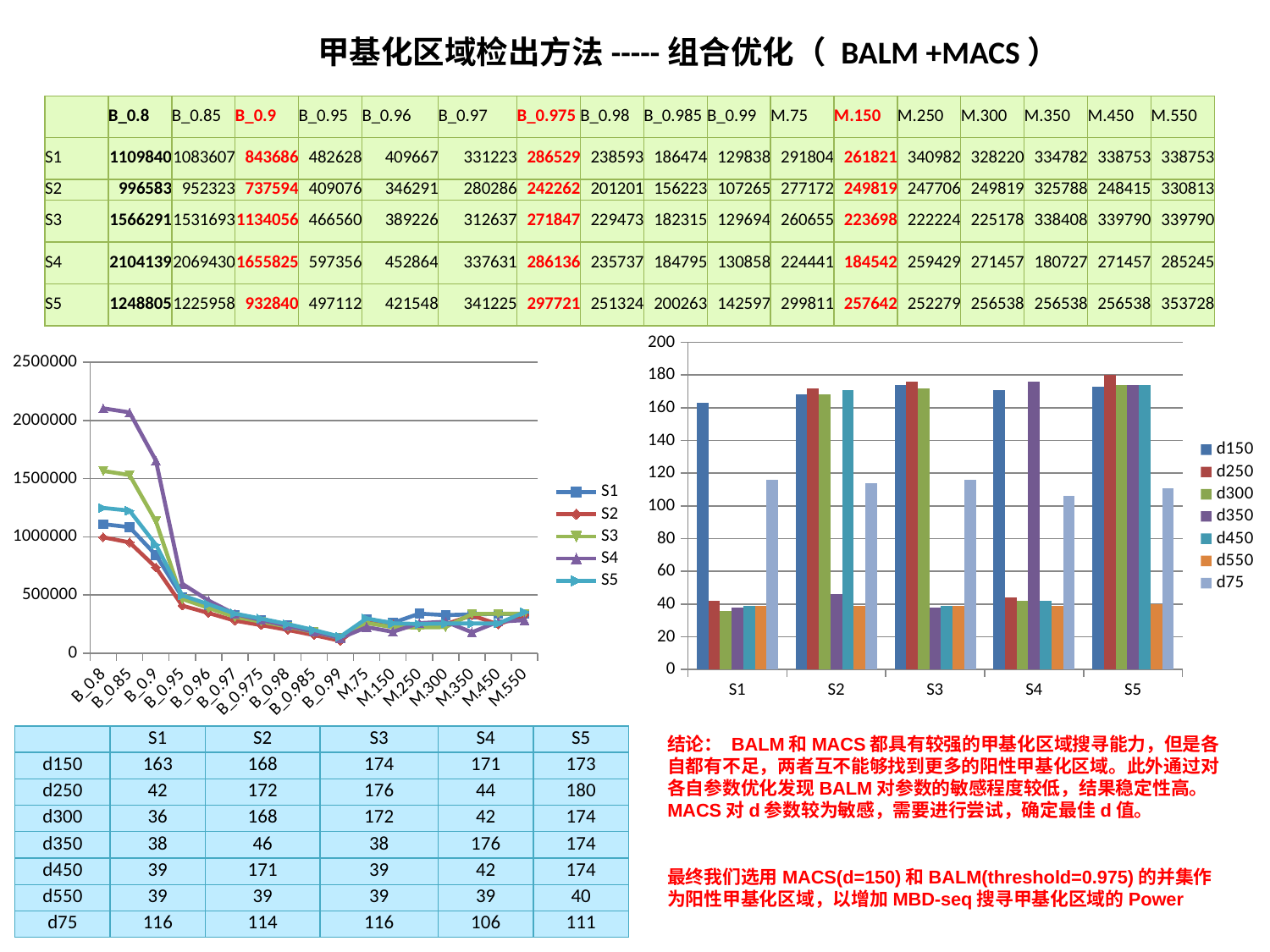

甲基化区域检出方法-----组合优化（ BALM +MACS）
|  | B\_0.8 | B\_0.85 | B\_0.9 | B\_0.95 | B\_0.96 | B\_0.97 | B\_0.975 | B\_0.98 | B\_0.985 | B\_0.99 | M.75 | M.150 | M.250 | M.300 | M.350 | M.450 | M.550 |
| --- | --- | --- | --- | --- | --- | --- | --- | --- | --- | --- | --- | --- | --- | --- | --- | --- | --- |
| S1 | 1109840 | 1083607 | 843686 | 482628 | 409667 | 331223 | 286529 | 238593 | 186474 | 129838 | 291804 | 261821 | 340982 | 328220 | 334782 | 338753 | 338753 |
| S2 | 996583 | 952323 | 737594 | 409076 | 346291 | 280286 | 242262 | 201201 | 156223 | 107265 | 277172 | 249819 | 247706 | 249819 | 325788 | 248415 | 330813 |
| S3 | 1566291 | 1531693 | 1134056 | 466560 | 389226 | 312637 | 271847 | 229473 | 182315 | 129694 | 260655 | 223698 | 222224 | 225178 | 338408 | 339790 | 339790 |
| S4 | 2104139 | 2069430 | 1655825 | 597356 | 452864 | 337631 | 286136 | 235737 | 184795 | 130858 | 224441 | 184542 | 259429 | 271457 | 180727 | 271457 | 285245 |
| S5 | 1248805 | 1225958 | 932840 | 497112 | 421548 | 341225 | 297721 | 251324 | 200263 | 142597 | 299811 | 257642 | 252279 | 256538 | 256538 | 256538 | 353728 |

### Chart

| Category | d150 | d250 | d300 | d350 | d450 | d550 | d75 |
|---|---|---|---|---|---|---|---|
| S1 | 163.0 | 42.0 | 36.0 | 38.0 | 39.0 | 39.0 | 116.0 |
| S2 | 168.0 | 172.0 | 168.0 | 46.0 | 171.0 | 39.0 | 114.0 |
| S3 | 174.0 | 176.0 | 172.0 | 38.0 | 39.0 | 39.0 | 116.0 |
| S4 | 171.0 | 44.0 | 42.0 | 176.0 | 42.0 | 39.0 | 106.0 |
| S5 | 173.0 | 180.0 | 174.0 | 174.0 | 174.0 | 40.0 | 111.0 |

### Chart

| Category | S1 | S2 | S3 | S4 | S5 |
|---|---|---|---|---|---|
| B_0.8 | 1109840.0 | 996583.0 | 1566291.0 | 2104139.0 | 1248805.0 |
| B_0.85 | 1083607.0 | 952323.0 | 1531693.0 | 2069430.0 | 1225958.0 |
| B_0.9 | 843686.0 | 737594.0 | 1134056.0 | 1655825.0 | 932840.0 |
| B_0.95 | 482628.0 | 409076.0 | 466560.0 | 597356.0 | 497112.0 |
| B_0.96 | 409667.0 | 346291.0 | 389226.0 | 452864.0 | 421548.0 |
| B_0.97 | 331223.0 | 280286.0 | 312637.0 | 337631.0 | 341225.0 |
| B_0.975 | 286529.0 | 242262.0 | 271847.0 | 286136.0 | 297721.0 |
| B_0.98 | 238593.0 | 201201.0 | 229473.0 | 235737.0 | 251324.0 |
| B_0.985 | 186474.0 | 156223.0 | 182315.0 | 184795.0 | 200263.0 |
| B_0.99 | 129838.0 | 107265.0 | 129694.0 | 130858.0 | 142597.0 |
| M.75 | 291804.0 | 277172.0 | 260655.0 | 224441.0 | 299811.0 |
| M.150 | 261821.0 | 249819.0 | 223698.0 | 184542.0 | 257642.0 |
| M.250 | 340982.0 | 247706.0 | 222224.0 | 259429.0 | 252279.0 |
| M.300 | 328220.0 | 249819.0 | 225178.0 | 271457.0 | 256538.0 |
| M.350 | 334782.0 | 325788.0 | 338408.0 | 180727.0 | 256538.0 |
| M.450 | 338753.0 | 248415.0 | 339790.0 | 271457.0 | 256538.0 |
| M.550 | 338753.0 | 330813.0 | 339790.0 | 285245.0 | 353728.0 |
|  | S1 | S2 | S3 | S4 | S5 |
| --- | --- | --- | --- | --- | --- |
| d150 | 163 | 168 | 174 | 171 | 173 |
| d250 | 42 | 172 | 176 | 44 | 180 |
| d300 | 36 | 168 | 172 | 42 | 174 |
| d350 | 38 | 46 | 38 | 176 | 174 |
| d450 | 39 | 171 | 39 | 42 | 174 |
| d550 | 39 | 39 | 39 | 39 | 40 |
| d75 | 116 | 114 | 116 | 106 | 111 |
结论： BALM和MACS都具有较强的甲基化区域搜寻能力，但是各自都有不足，两者互不能够找到更多的阳性甲基化区域。此外通过对各自参数优化发现BALM对参数的敏感程度较低，结果稳定性高。MACS对d参数较为敏感，需要进行尝试，确定最佳d值。

最终我们选用MACS(d=150)和BALM(threshold=0.975)的并集作为阳性甲基化区域，以增加MBD-seq搜寻甲基化区域的Power